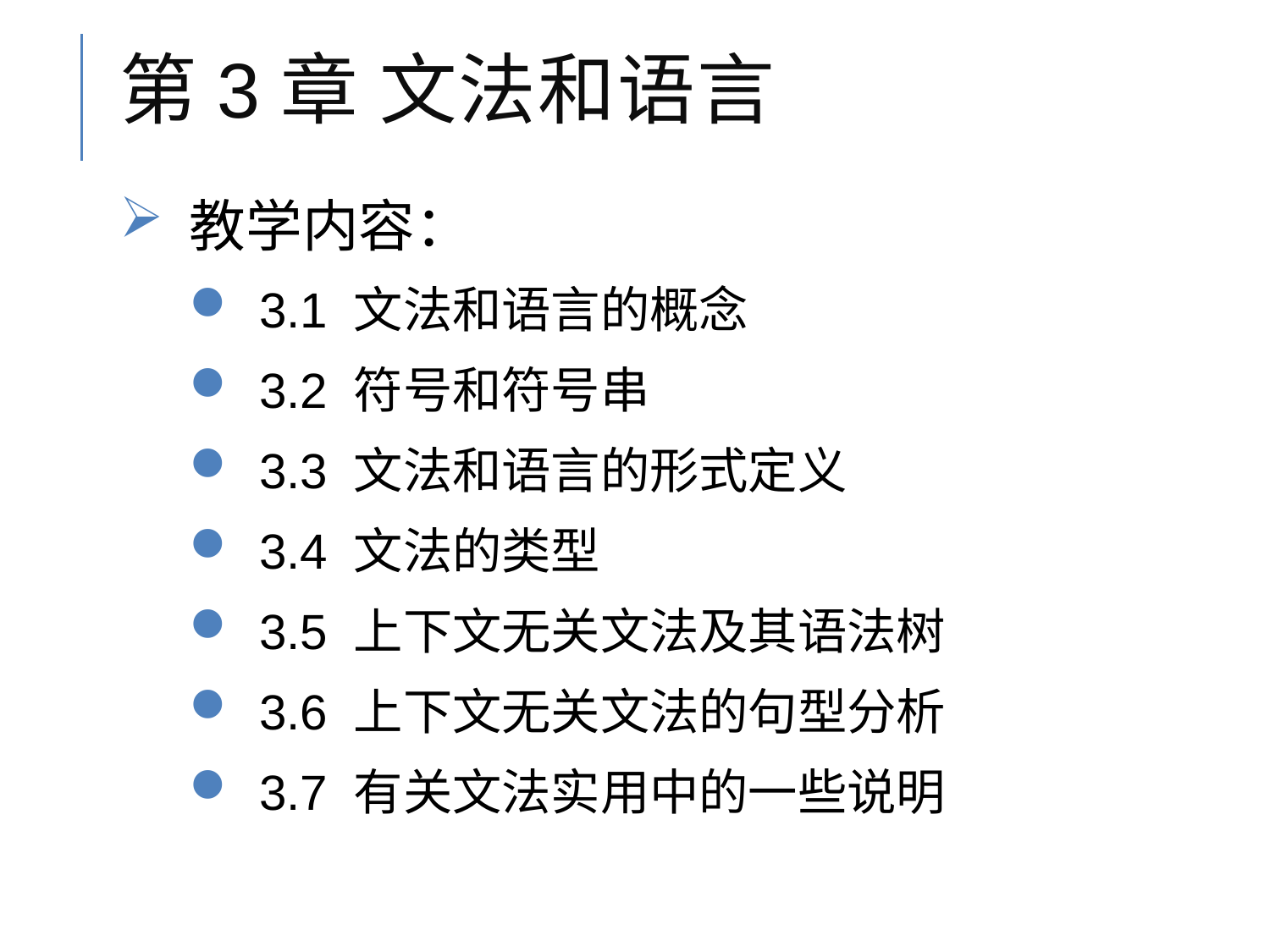

# 第3章 文法和语言
教学内容：
3.1 文法和语言的概念
3.2 符号和符号串
3.3 文法和语言的形式定义
3.4 文法的类型
3.5 上下文无关文法及其语法树
3.6 上下文无关文法的句型分析
3.7 有关文法实用中的一些说明

3